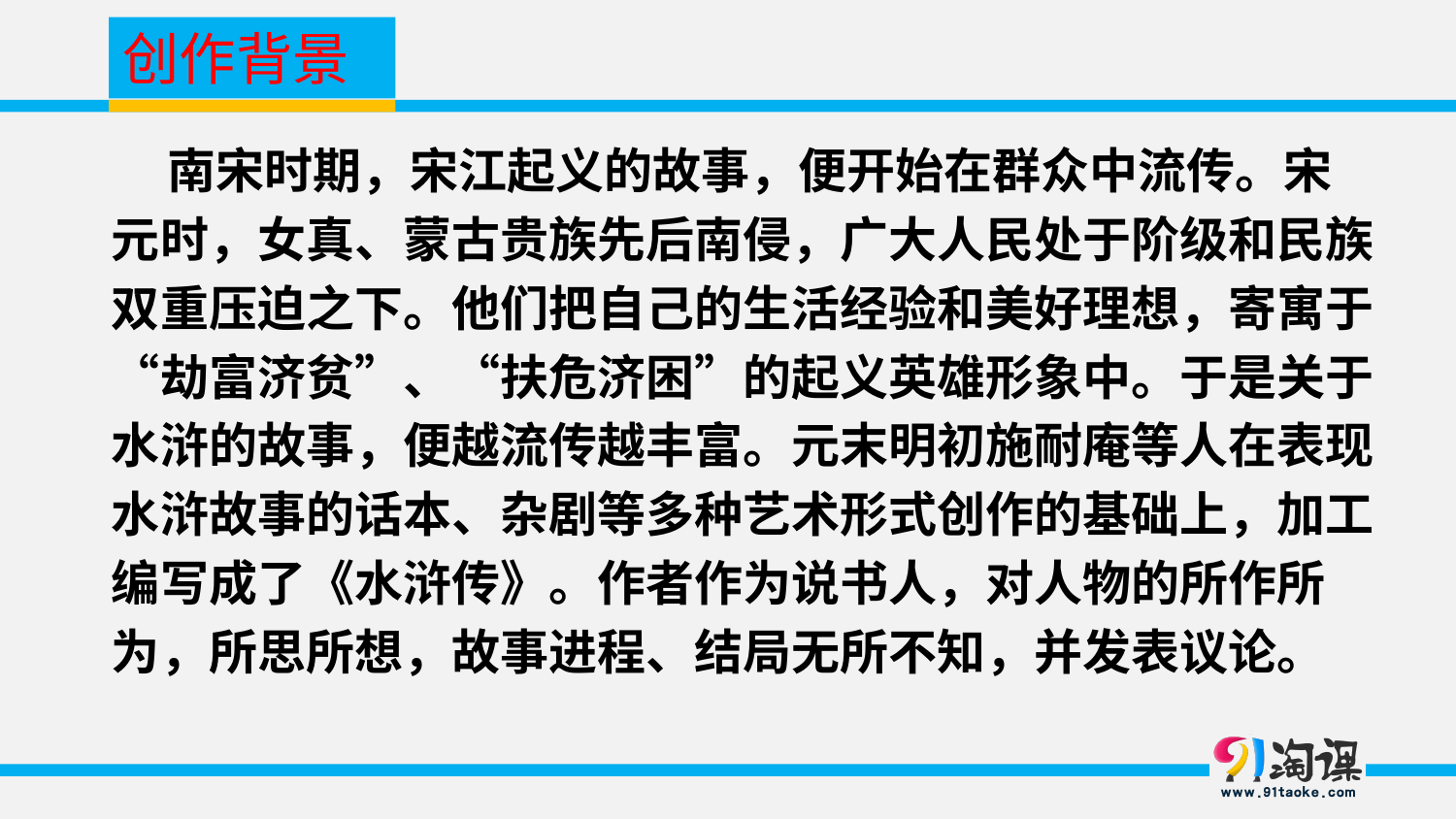

创作背景
    南宋时期，宋江起义的故事，便开始在群众中流传。宋元时，女真、蒙古贵族先后南侵，广大人民处于阶级和民族双重压迫之下。他们把自己的生活经验和美好理想，寄寓于“劫富济贫”、“扶危济困”的起义英雄形象中。于是关于水浒的故事，便越流传越丰富。元末明初施耐庵等人在表现水浒故事的话本、杂剧等多种艺术形式创作的基础上，加工编写成了《水浒传》。作者作为说书人，对人物的所作所为，所思所想，故事进程、结局无所不知，并发表议论。